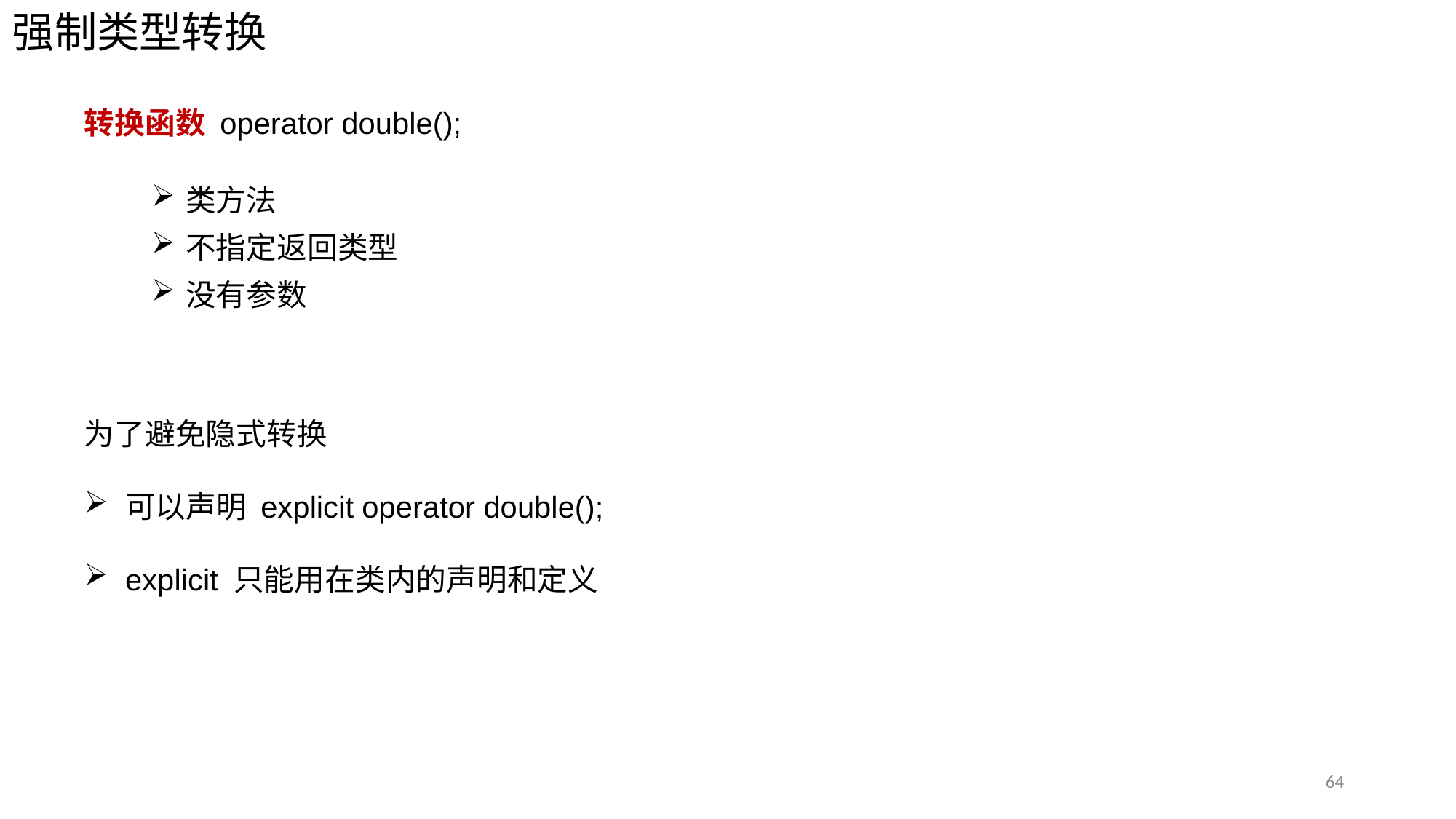

强制类型转换
转换函数 operator double();
类方法
不指定返回类型
没有参数
为了避免隐式转换

可以声明 explicit operator double();

explicit 只能用在类内的声明和定义
64